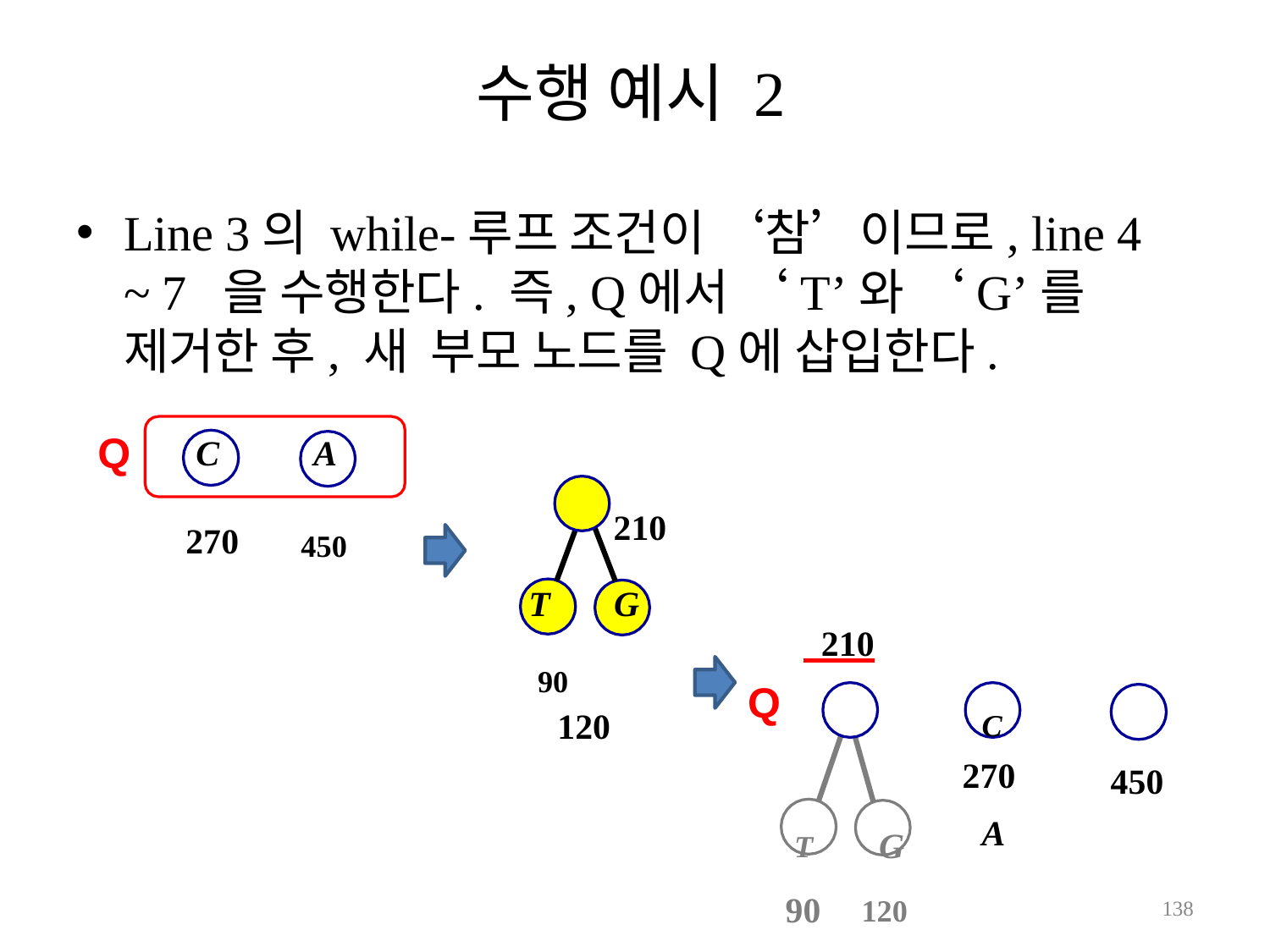

# 수행 예시 2
Line 3의 while-루프 조건이 ‘참’이므로, line 4 ~ 7  을 수행한다. 즉, Q에서 ‘T’와 ‘G’를 제거한 후, 새  부모 노드를 Q에 삽입한다.

Q
C	A
270	450

210

T	G
90	120

  210
C	A

Q

270
450

T	G
90	120
138